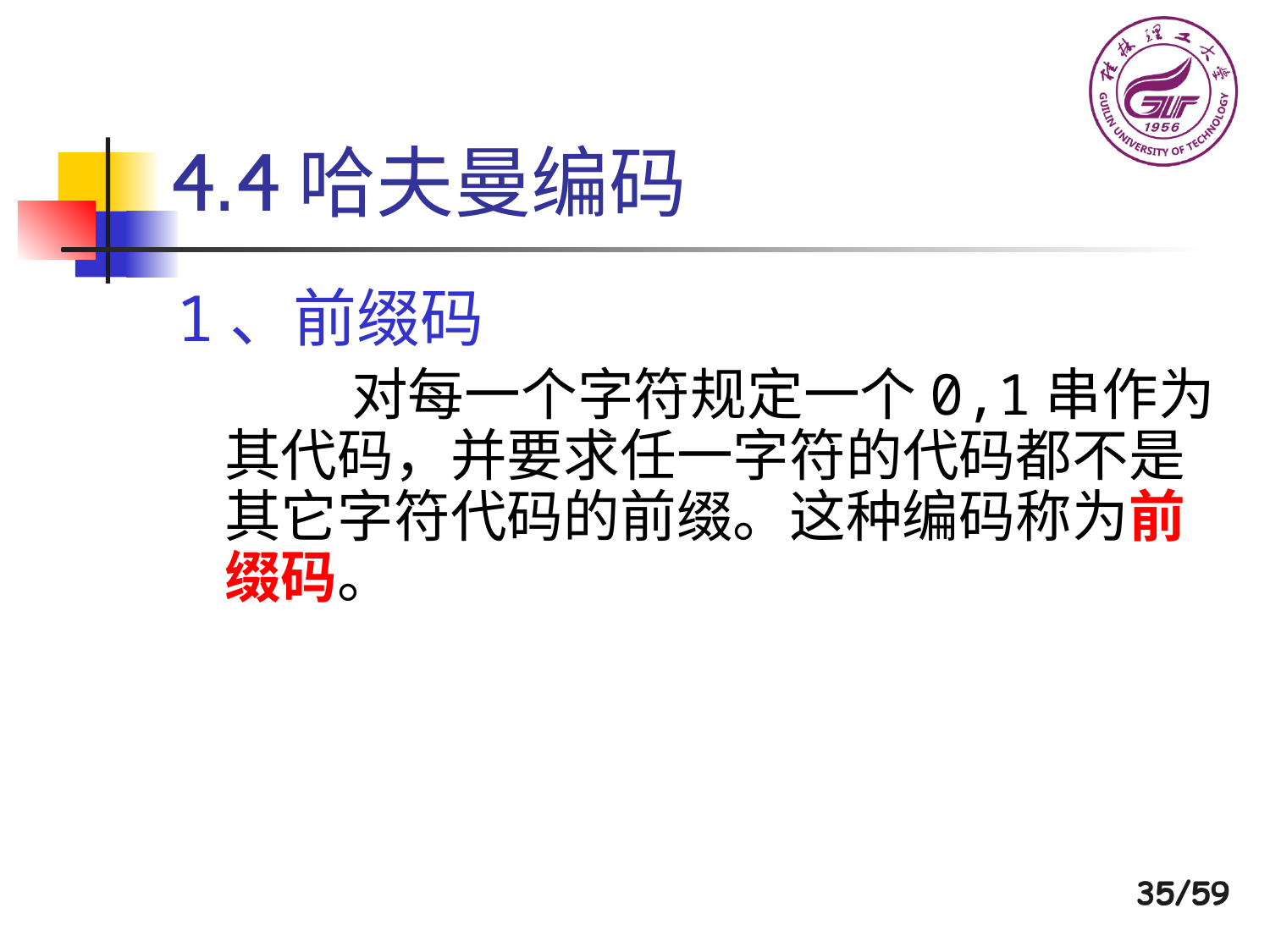

# 4.4哈夫曼编码
1、前缀码
		对每一个字符规定一个0,1串作为其代码，并要求任一字符的代码都不是其它字符代码的前缀。这种编码称为前缀码。

35/59